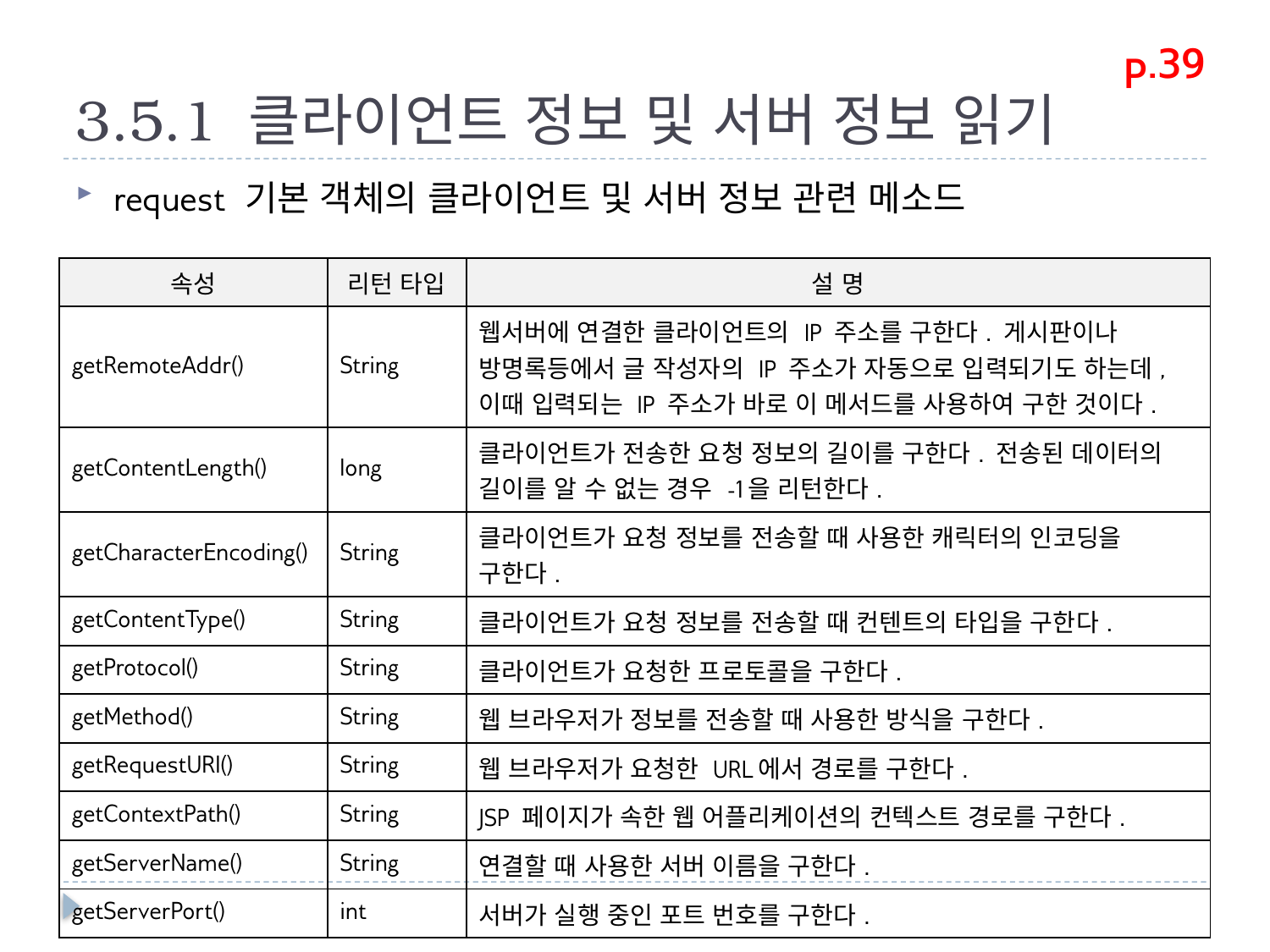

# 3.5.1 클라이언트 정보 및 서버 정보 읽기
p.39
request 기본 객체의 클라이언트 및 서버 정보 관련 메소드
| 속성 | 리턴 타입 | 설 명 |
| --- | --- | --- |
| getRemoteAddr() | String | 웹서버에 연결한 클라이언트의 IP 주소를 구한다. 게시판이나 방명록등에서 글 작성자의 IP 주소가 자동으로 입력되기도 하는데, 이때 입력되는 IP 주소가 바로 이 메서드를 사용하여 구한 것이다. |
| getContentLength() | long | 클라이언트가 전송한 요청 정보의 길이를 구한다. 전송된 데이터의 길이를 알 수 없는 경우 -1을 리턴한다. |
| getCharacterEncoding() | String | 클라이언트가 요청 정보를 전송할 때 사용한 캐릭터의 인코딩을 구한다. |
| getContentType() | String | 클라이언트가 요청 정보를 전송할 때 컨텐트의 타입을 구한다. |
| getProtocol() | String | 클라이언트가 요청한 프로토콜을 구한다. |
| getMethod() | String | 웹 브라우저가 정보를 전송할 때 사용한 방식을 구한다. |
| getRequestURI() | String | 웹 브라우저가 요청한 URL에서 경로를 구한다. |
| getContextPath() | String | JSP 페이지가 속한 웹 어플리케이션의 컨텍스트 경로를 구한다. |
| getServerName() | String | 연결할 때 사용한 서버 이름을 구한다. |
| getServerPort() | int | 서버가 실행 중인 포트 번호를 구한다. |